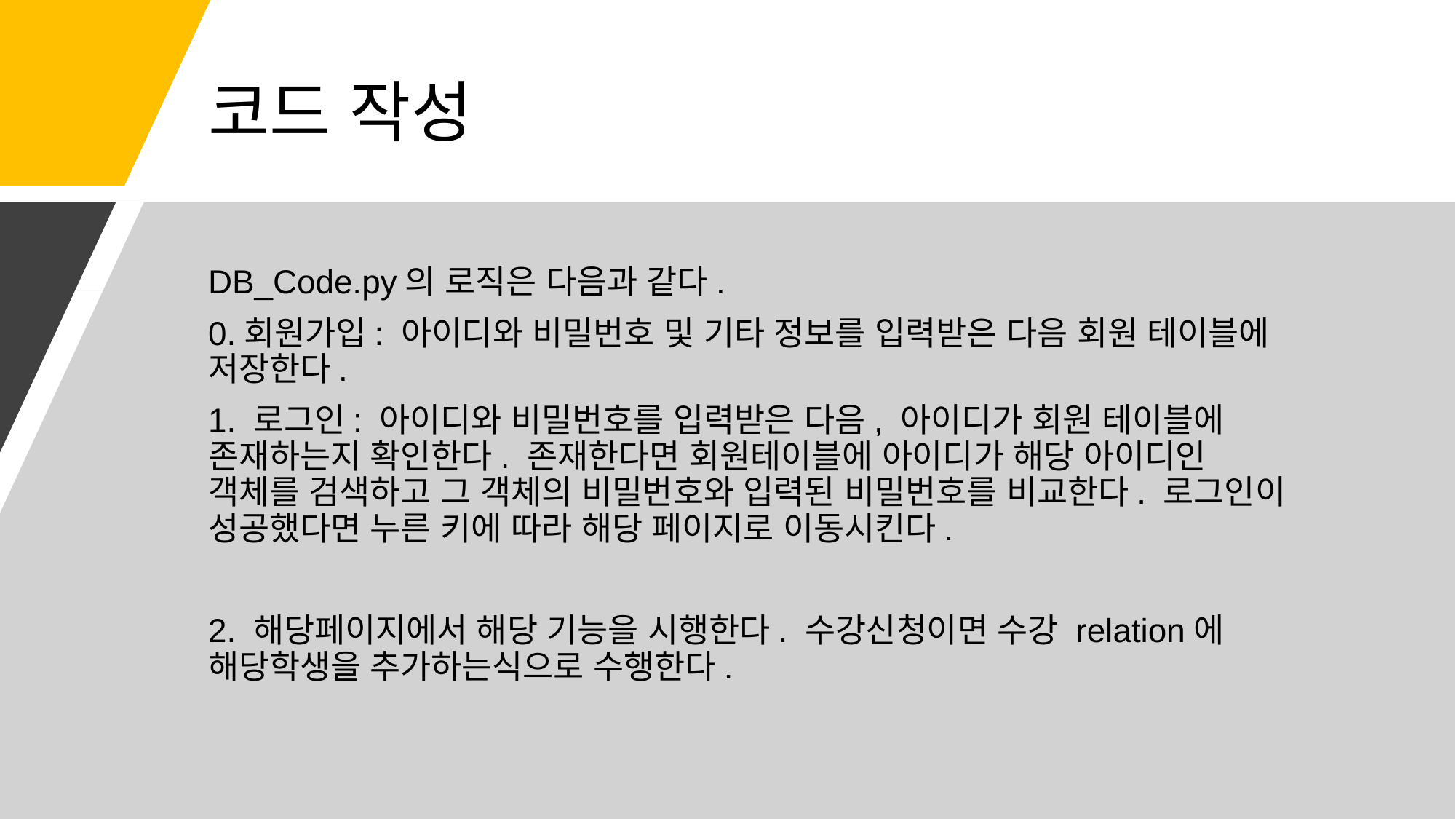

# 코드 작성

DB_Code.py의 로직은 다음과 같다.
0.회원가입: 아이디와 비밀번호 및 기타 정보를 입력받은 다음 회원 테이블에 저장한다.
1. 로그인: 아이디와 비밀번호를 입력받은 다음, 아이디가 회원 테이블에 존재하는지 확인한다. 존재한다면 회원테이블에 아이디가 해당 아이디인 객체를 검색하고 그 객체의 비밀번호와 입력된 비밀번호를 비교한다. 로그인이 성공했다면 누른 키에 따라 해당 페이지로 이동시킨다.

2. 해당페이지에서 해당 기능을 시행한다. 수강신청이면 수강 relation에 해당학생을 추가하는식으로 수행한다.